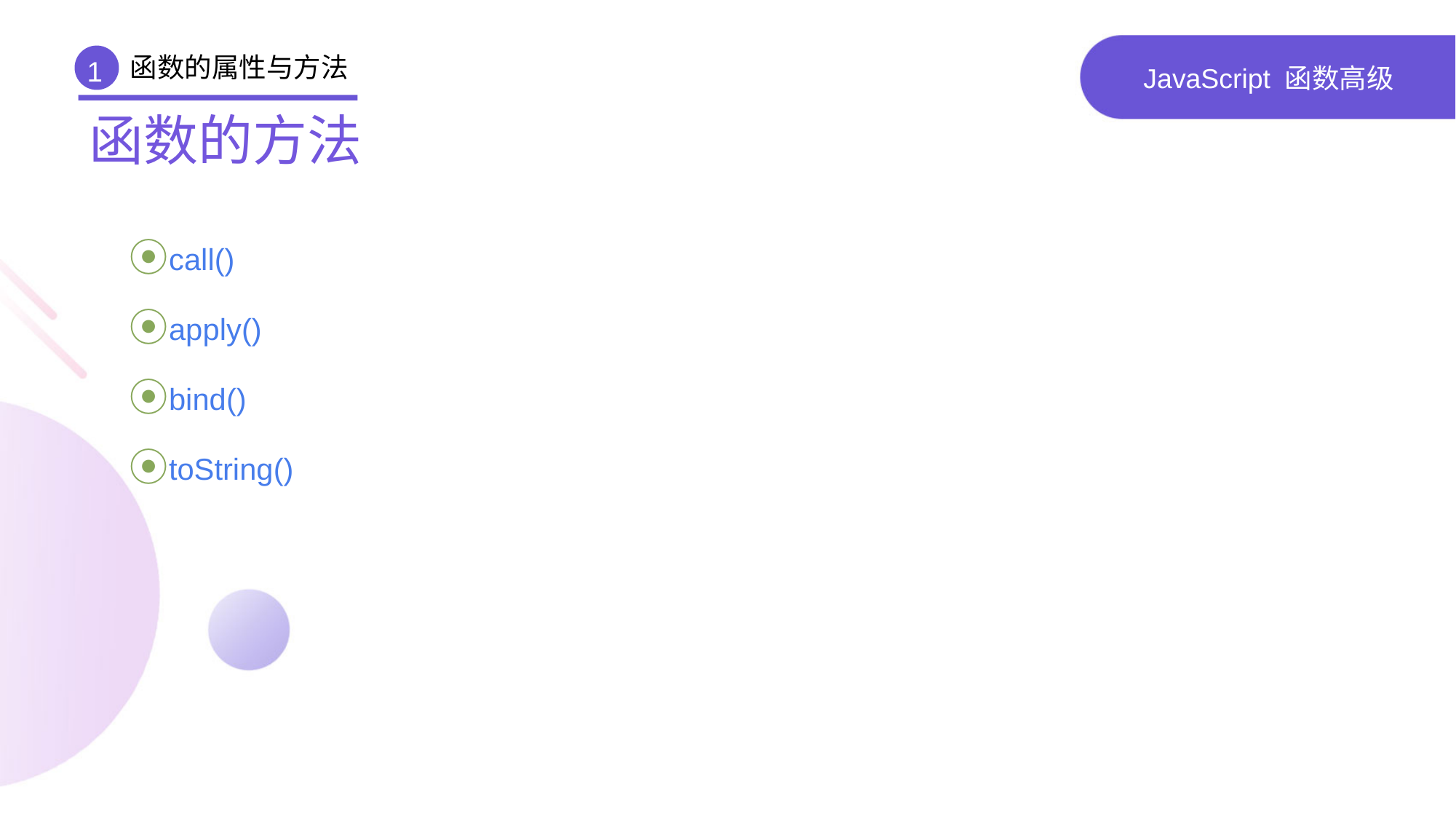

函数的属性与方法
1
# JavaScript 函数高级
函数的方法
call()
apply()
bind()
toString()